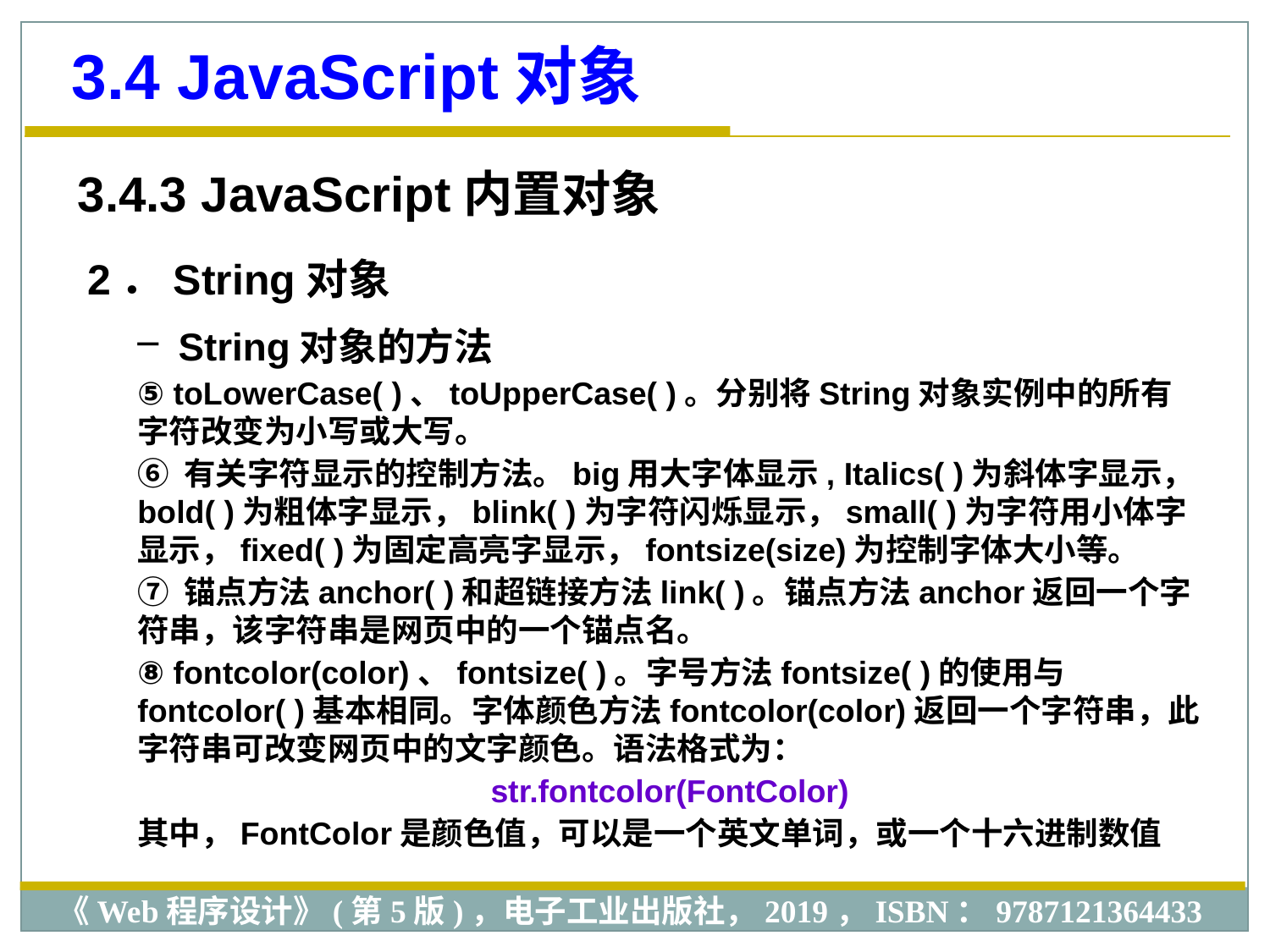

3.4 JavaScript对象
3.4.3 JavaScript内置对象
2．String对象
 String对象的方法
⑤ toLowerCase( )、toUpperCase( )。分别将String对象实例中的所有字符改变为小写或大写。
⑥ 有关字符显示的控制方法。big用大字体显示, Italics( )为斜体字显示，bold( )为粗体字显示，blink( )为字符闪烁显示，small( )为字符用小体字显示，fixed( )为固定高亮字显示，fontsize(size)为控制字体大小等。
⑦ 锚点方法anchor( )和超链接方法link( )。锚点方法anchor返回一个字符串，该字符串是网页中的一个锚点名。
⑧ fontcolor(color)、fontsize( )。字号方法fontsize( )的使用与fontcolor( )基本相同。字体颜色方法fontcolor(color)返回一个字符串，此字符串可改变网页中的文字颜色。语法格式为：
str.fontcolor(FontColor)
其中，FontColor是颜色值，可以是一个英文单词，或一个十六进制数值